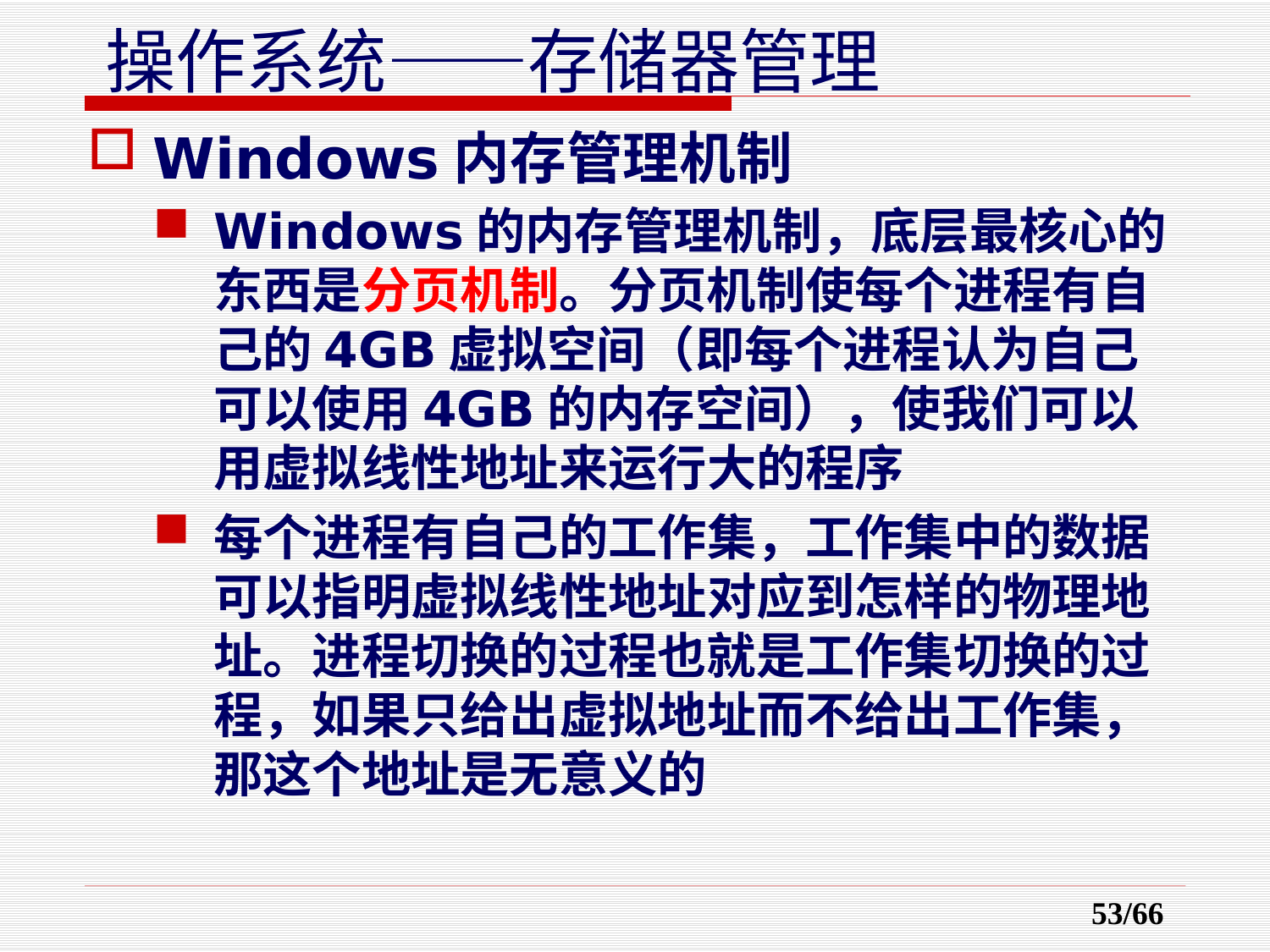

Windows内存管理机制
Windows的内存管理机制，底层最核心的东西是分页机制。分页机制使每个进程有自己的4GB虚拟空间（即每个进程认为自己可以使用4GB的内存空间），使我们可以用虚拟线性地址来运行大的程序
每个进程有自己的工作集，工作集中的数据可以指明虚拟线性地址对应到怎样的物理地址。进程切换的过程也就是工作集切换的过程，如果只给出虚拟地址而不给出工作集，那这个地址是无意义的